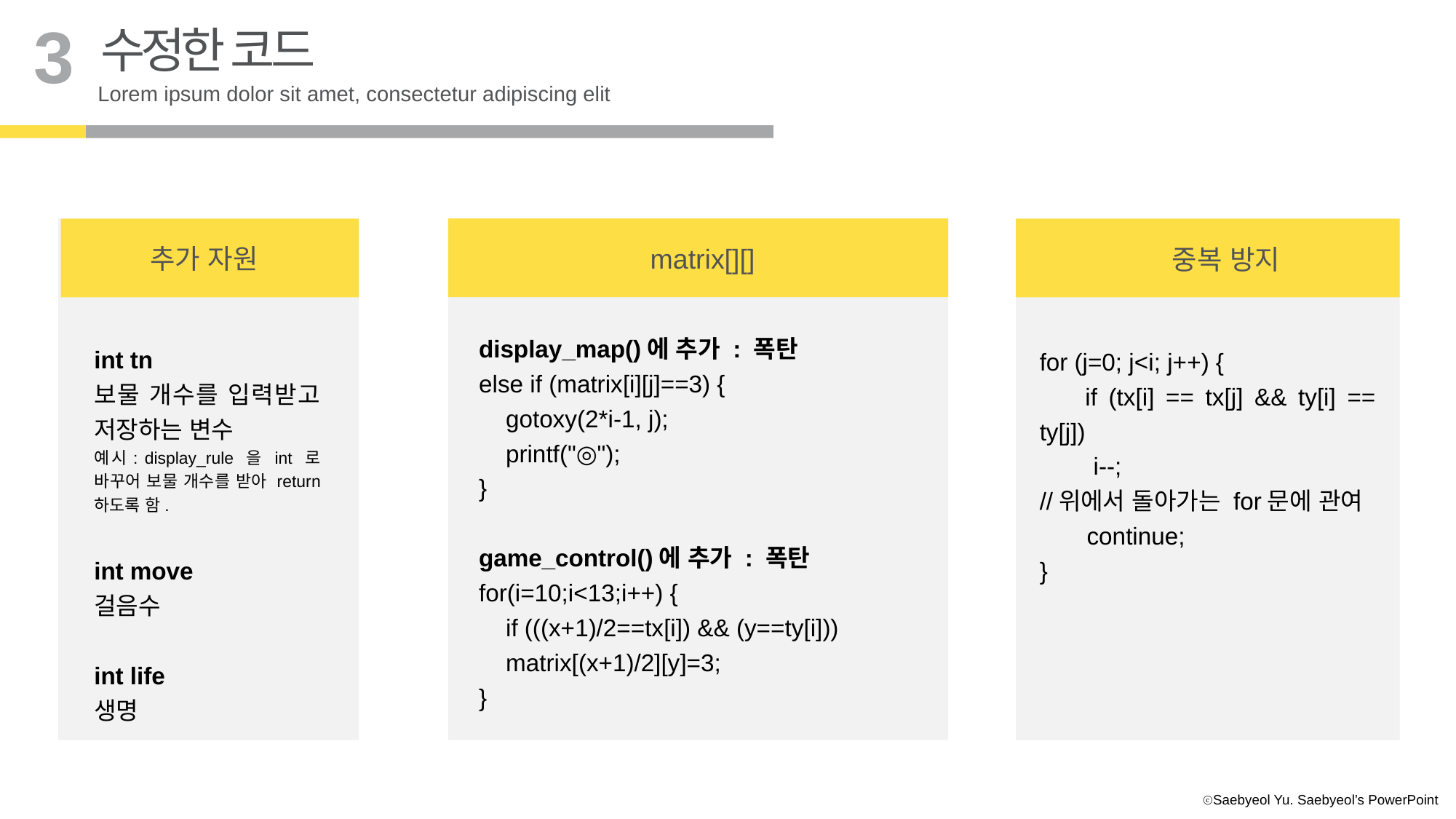

3
수정한 코드
Lorem ipsum dolor sit amet, consectetur adipiscing elit

추가 자원
matrix[][]
중복 방지
display_map()에 추가 : 폭탄
else if (matrix[i][j]==3) {
    gotoxy(2*i-1, j);
    printf("◎");
}

game_control()에 추가 : 폭탄
for(i=10;i<13;i++) {
    if (((x+1)/2==tx[i]) && (y==ty[i]))
    matrix[(x+1)/2][y]=3;
}
int tn
보물 개수를 입력받고 저장하는 변수
예시: display_rule 을 int 로 바꾸어 보물 개수를 받아 return 하도록 함.

int move
걸음수

int life
생명
for (j=0; j<i; j++) {
    if (tx[i] == tx[j] && ty[i] == ty[j])
        i--;
//위에서 돌아가는 for문에 관여
       continue;
}